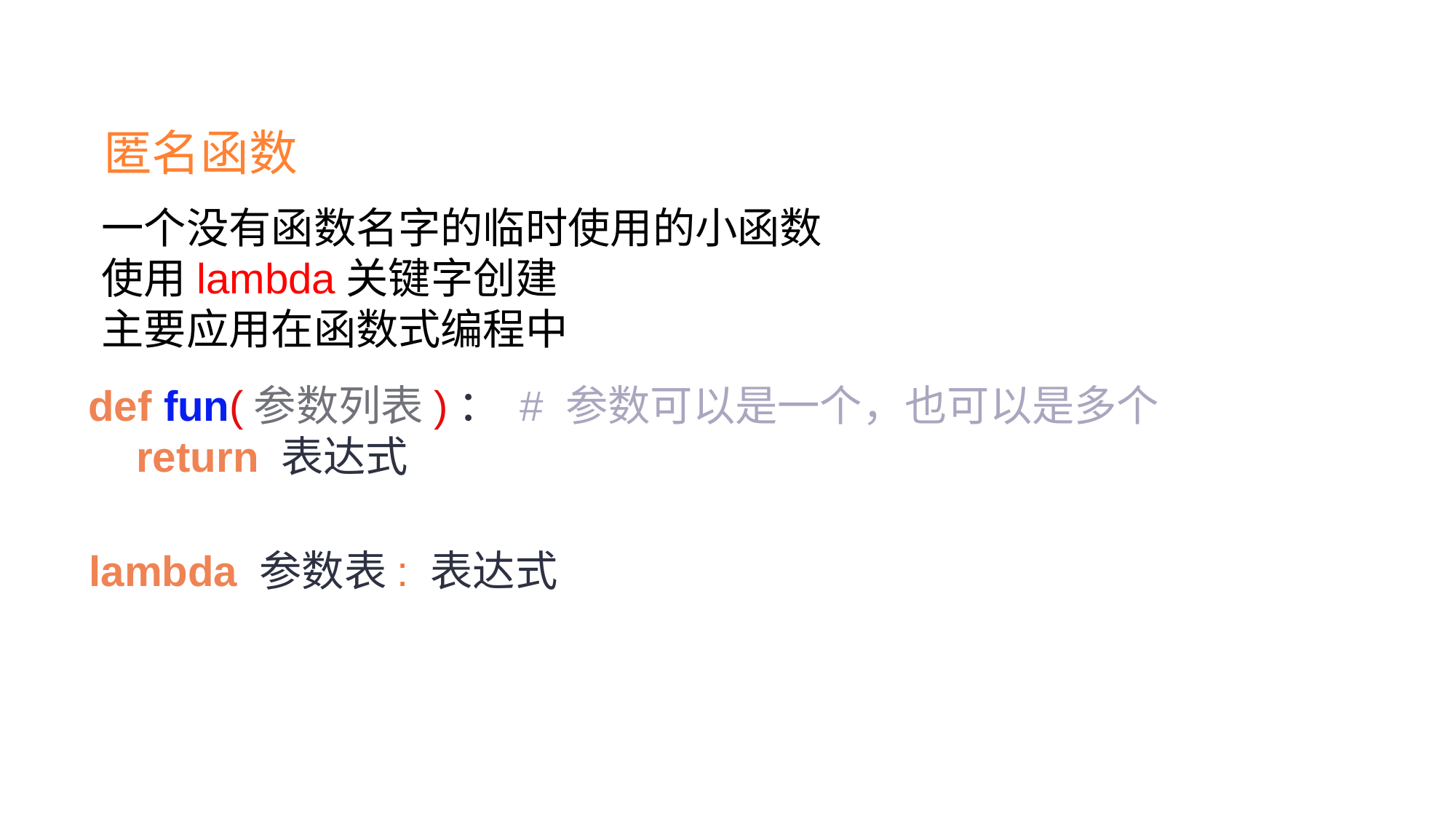

匿名函数
一个没有函数名字的临时使用的小函数
使用lambda关键字创建
主要应用在函数式编程中
def fun(参数列表)： # 参数可以是一个，也可以是多个
    return 表达式
lambda 参数表: 表达式